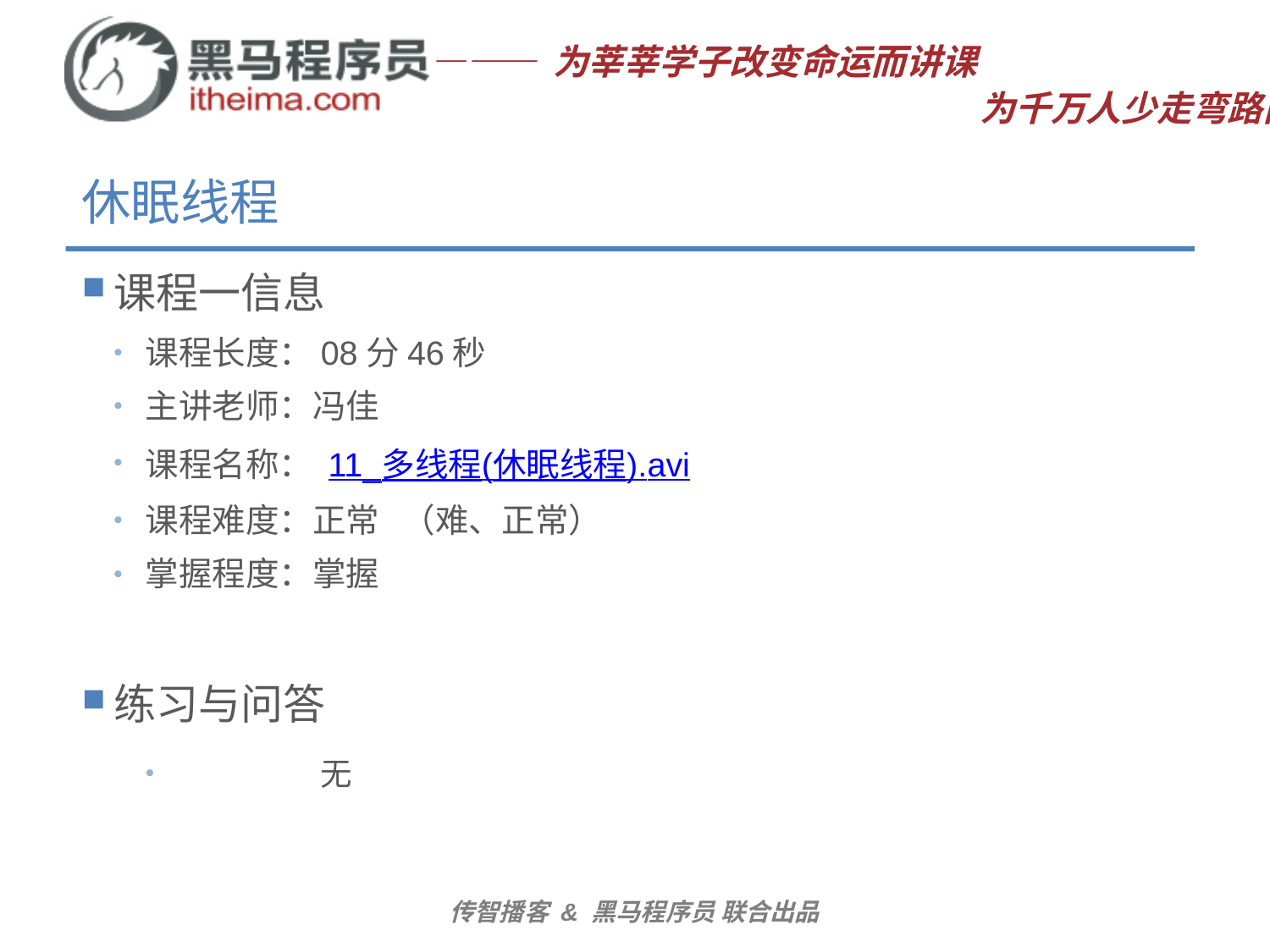

# 休眠线程
课程一信息
课程长度：08分46秒
主讲老师：冯佳
课程名称： 11_多线程(休眠线程).avi
课程难度：正常   （难、正常）
掌握程度：掌握

练习与问答
	无